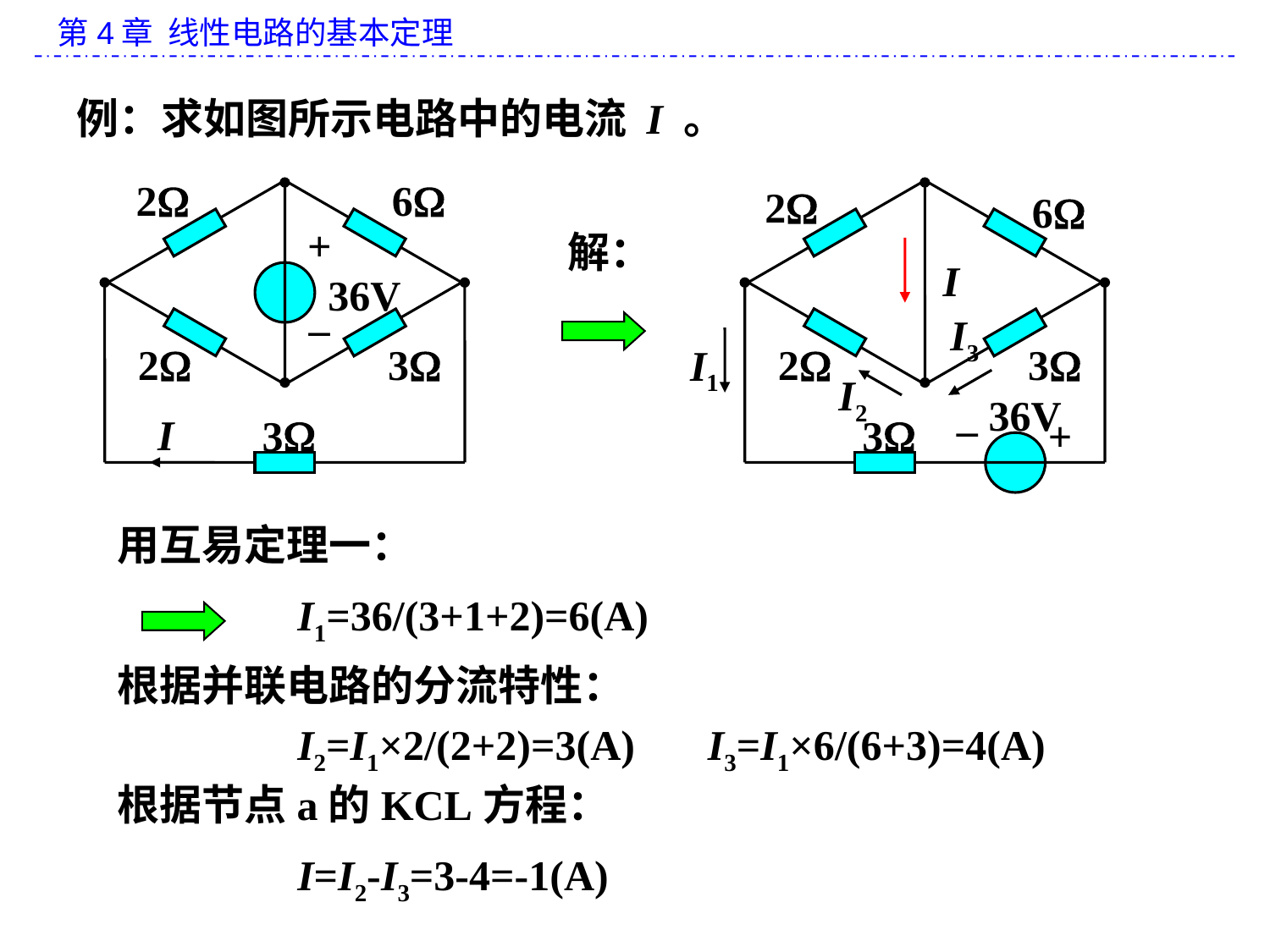

例：求如图所示电路中的电流 I 。

2Ω
6Ω

+

36V
_

2Ω
3Ω
I
3Ω

2Ω
6Ω

2Ω
3Ω
3Ω

解：
I

I3

I1

I2

_
36V
+

用互易定理一：
I1=36/(3+1+2)=6(A)

根据并联电路的分流特性：
I2=I1×2/(2+2)=3(A)
I3=I1×6/(6+3)=4(A)
根据节点a的KCL方程：
I=I2-I3=3-4=-1(A)